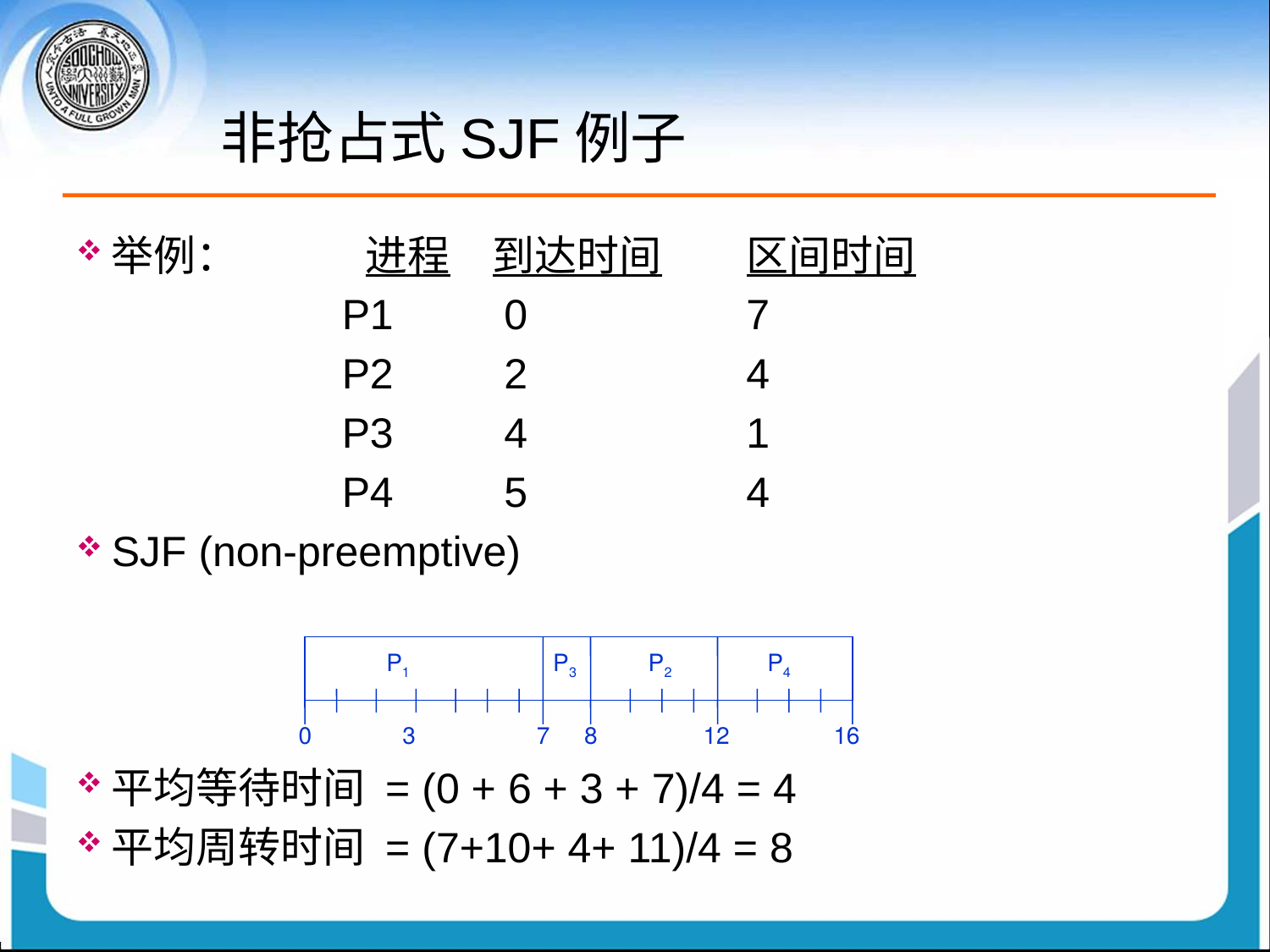

# 非抢占式SJF例子
举例：	进程	到达时间	区间时间
		 P1	    0		   7
		 P2	    2		   4
		 P3	    4		   1
		 P4	    5		   4
SJF (non-preemptive)

平均等待时间 = (0 + 6 + 3 + 7)/4 = 4
平均周转时间 = (7+10+ 4+ 11)/4 = 8

P1
P3
P2
P4

0
3
7
8
12
16